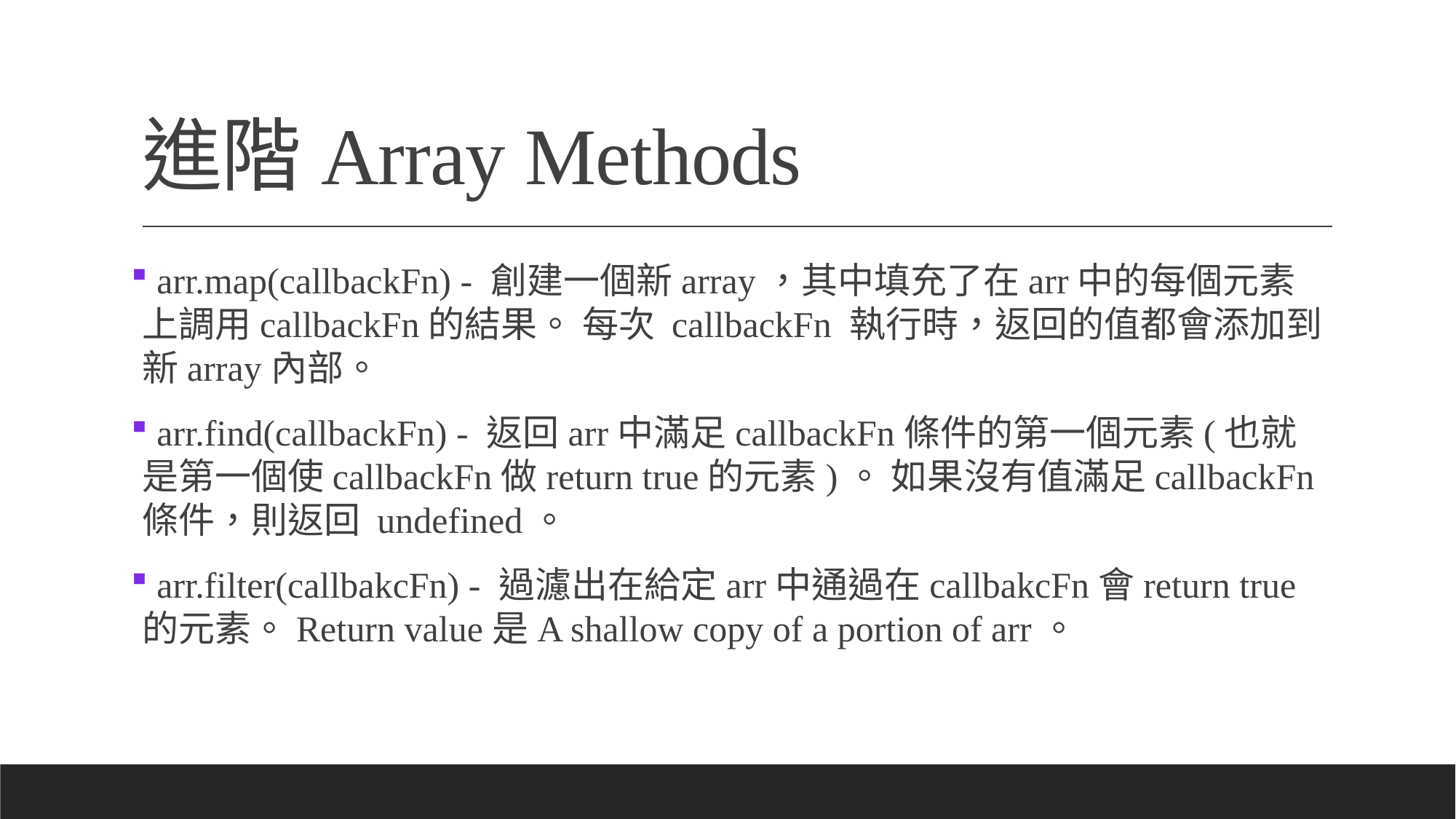

# 進階Array Methods
 arr.map(callbackFn) - 創建一個新array，其中填充了在arr中的每個元素上調用callbackFn的結果。 每次 callbackFn 執行時，返回的值都會添加到新array內部。
 arr.find(callbackFn) - 返回arr中滿足callbackFn條件的第一個元素(也就是第一個使callbackFn做return true的元素)。 如果沒有值滿足callbackFn條件，則返回 undefined。
 arr.filter(callbakcFn) - 過濾出在給定arr中通過在callbakcFn會return true的元素。Return value是A shallow copy of a portion of arr。